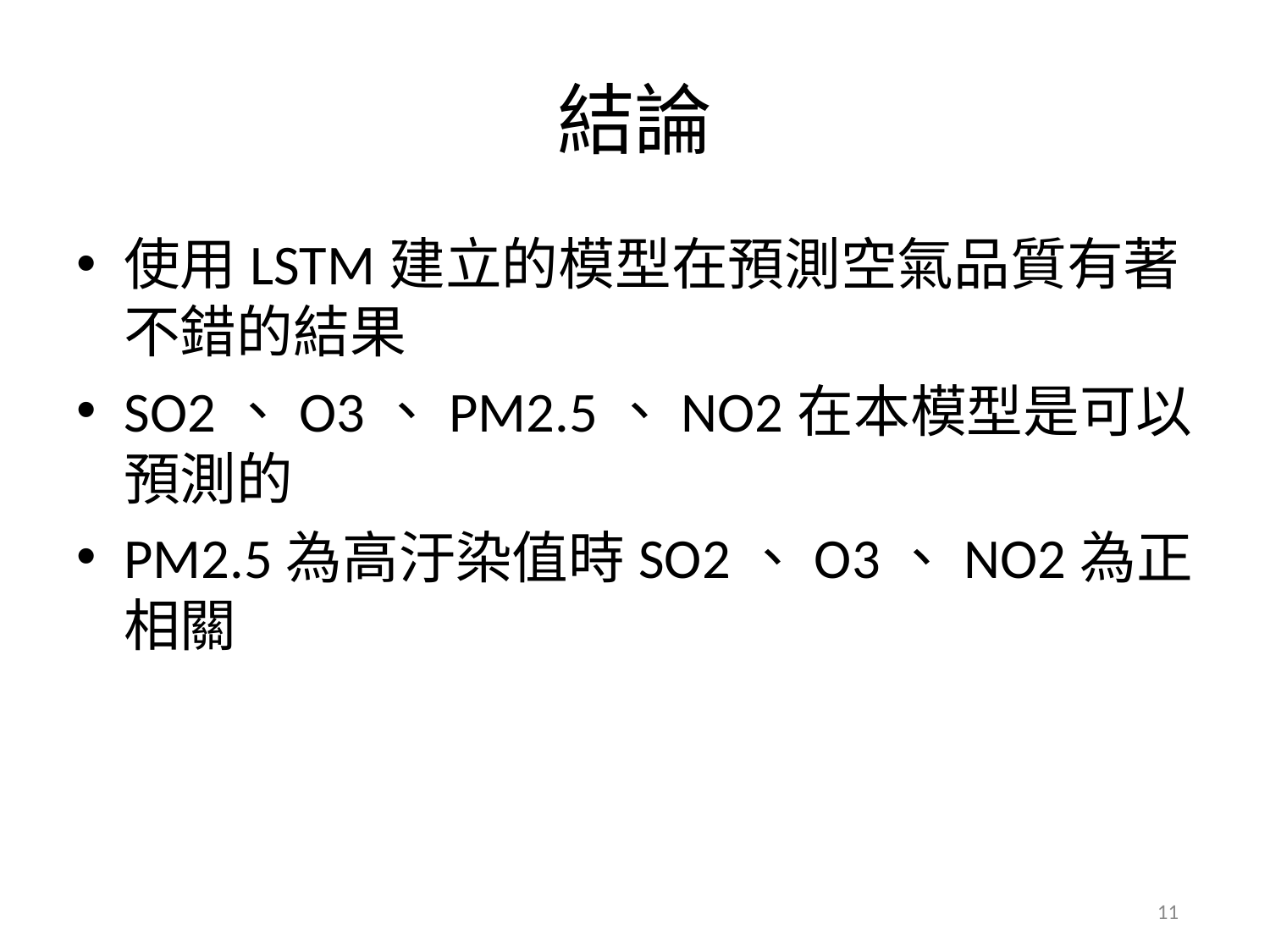

# 結論
使用LSTM建立的模型在預測空氣品質有著不錯的結果
SO2、O3、PM2.5、NO2在本模型是可以預測的
PM2.5為高汙染值時SO2、O3、NO2為正相關

11